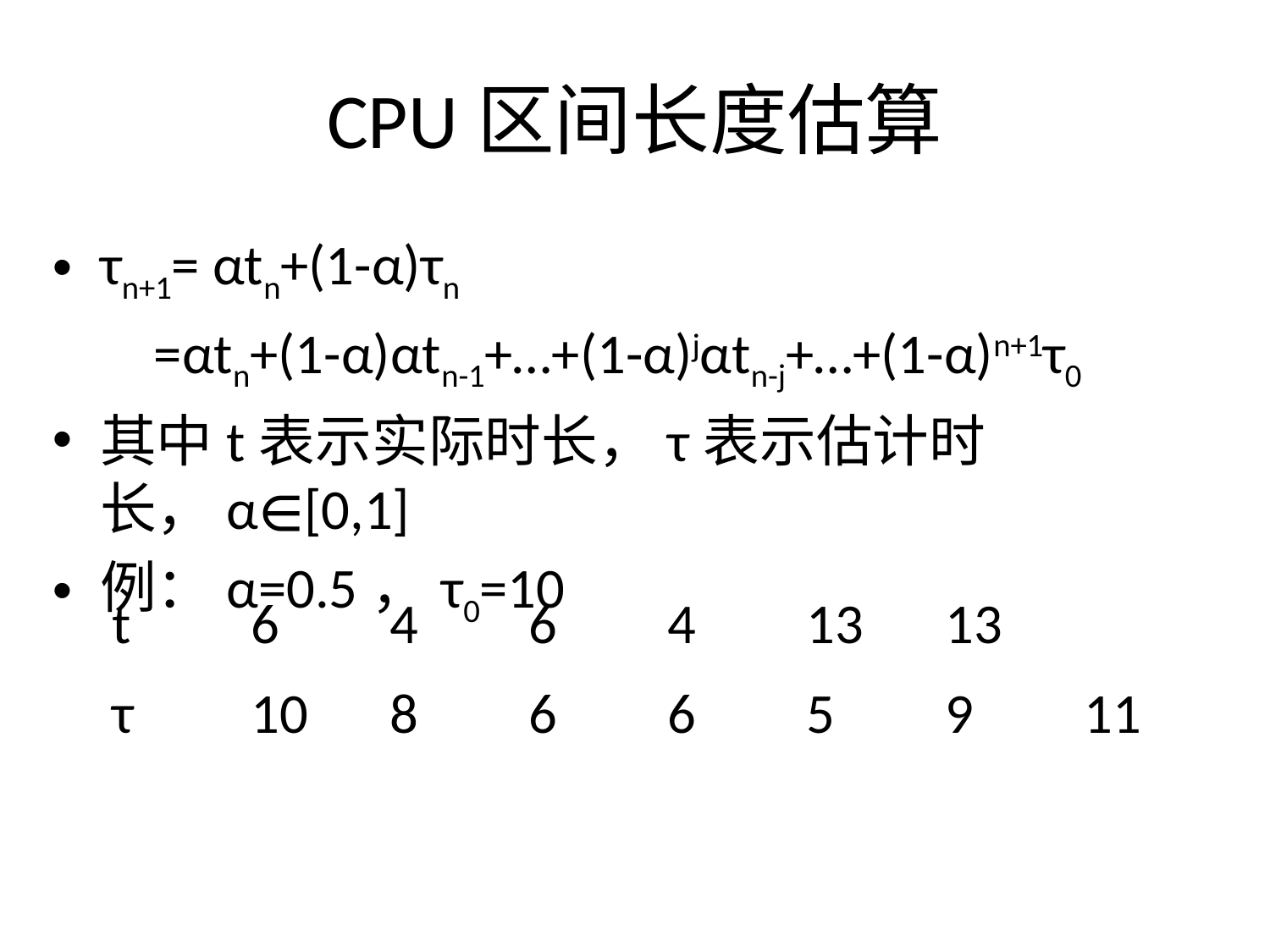

# CPU区间长度估算
τn+1= αtn+(1-α)τn
        =αtn+(1-α)αtn-1+…+(1-α)jαtn-j+…+(1-α)n+1τ0
其中t表示实际时长，τ表示估计时长，α∈[0,1]
例：α=0.5，τ0=10

| t | 6 | 4 | 6 | 4 | 13 | 13 |  |
| --- | --- | --- | --- | --- | --- | --- | --- |
| τ | 10 | 8 | 6 | 6 | 5 | 9 | 11 |